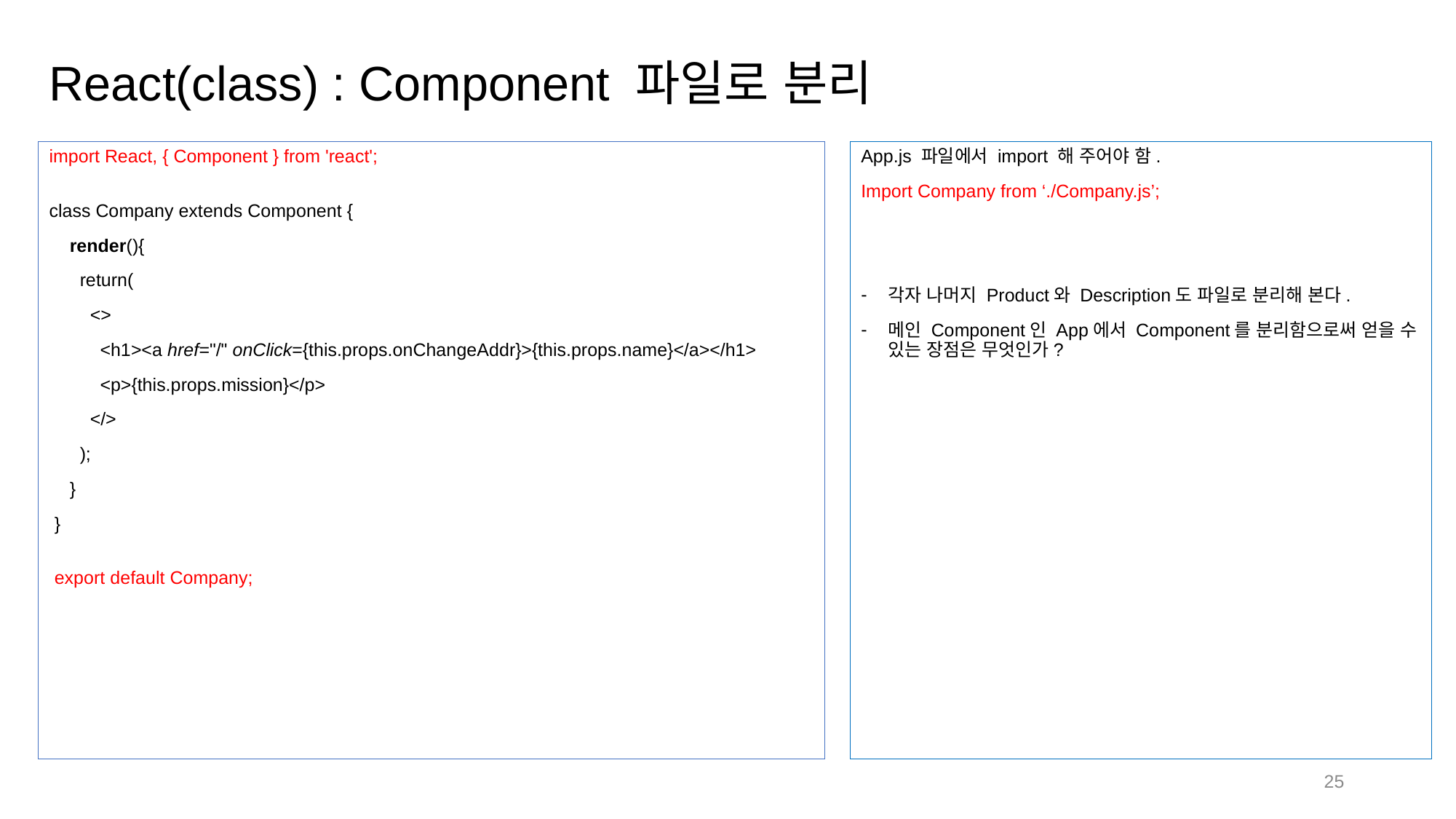

# React(class) : Component 파일로 분리
import React, { Component } from 'react';
class Company extends Component {
    render(){
      return(
        <>
          <h1><a href="/" onClick={this.props.onChangeAddr}>{this.props.name}</a></h1>
          <p>{this.props.mission}</p>
        </>
      );
    }
 }
 export default Company;
App.js 파일에서 import 해 주어야 함.
Import Company from ‘./Company.js’;

각자 나머지 Product와 Description도 파일로 분리해 본다.
메인 Component인 App에서 Component를 분리함으로써 얻을 수 있는 장점은 무엇인가?
25